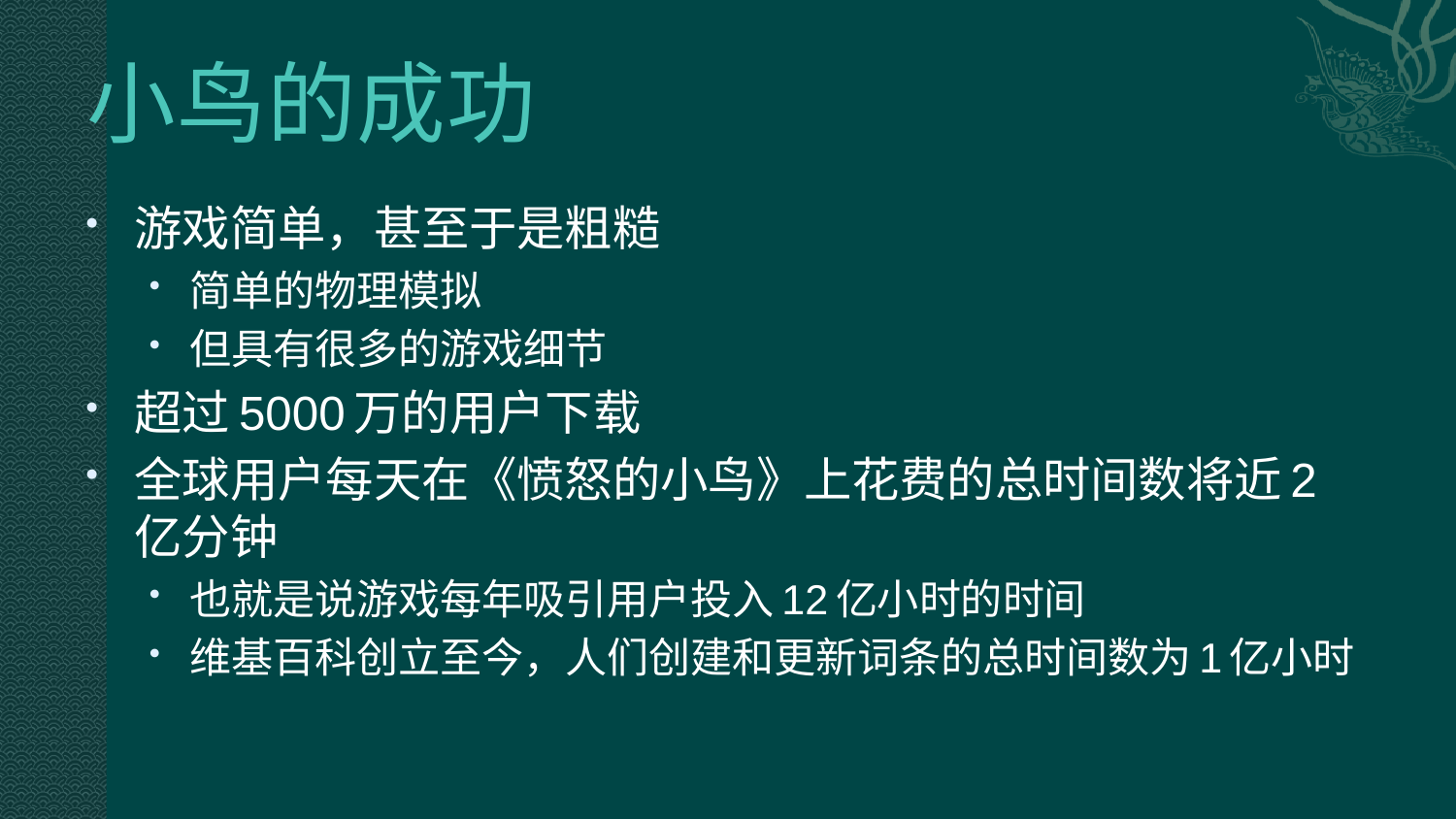

# 小鸟的成功
游戏简单，甚至于是粗糙
简单的物理模拟
但具有很多的游戏细节
超过5000万的用户下载
全球用户每天在《愤怒的小鸟》上花费的总时间数将近2亿分钟
也就是说游戏每年吸引用户投入12亿小时的时间
维基百科创立至今，人们创建和更新词条的总时间数为1亿小时